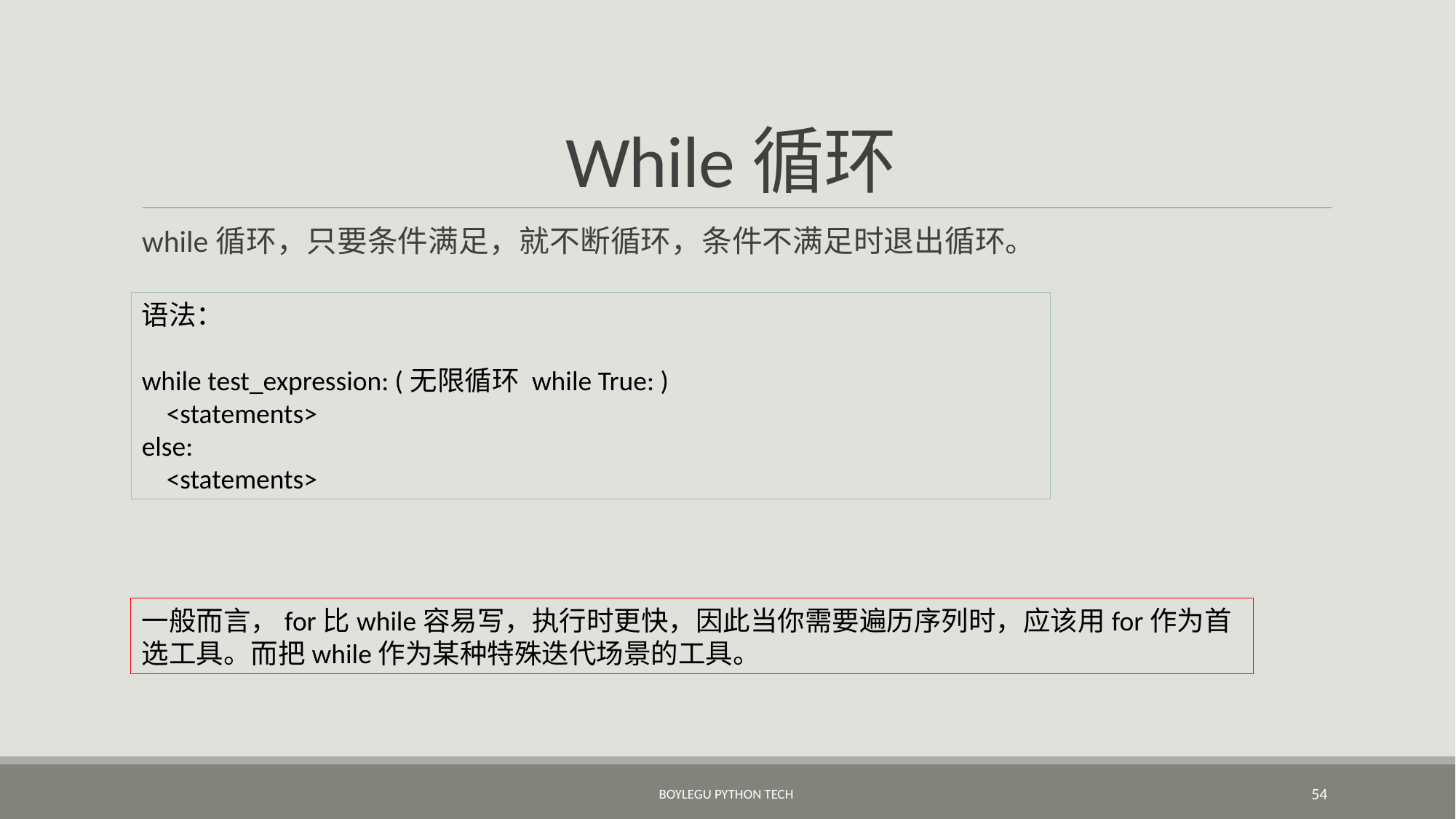

# While循环
while循环，只要条件满足，就不断循环，条件不满足时退出循环。
语法：

while test_expression: (无限循环 while True: )
    <statements>
else:
    <statements>
一般而言，for比while容易写，执行时更快，因此当你需要遍历序列时，应该用for作为首选工具。而把while作为某种特殊迭代场景的工具。
BoyleGu Python Tech
54